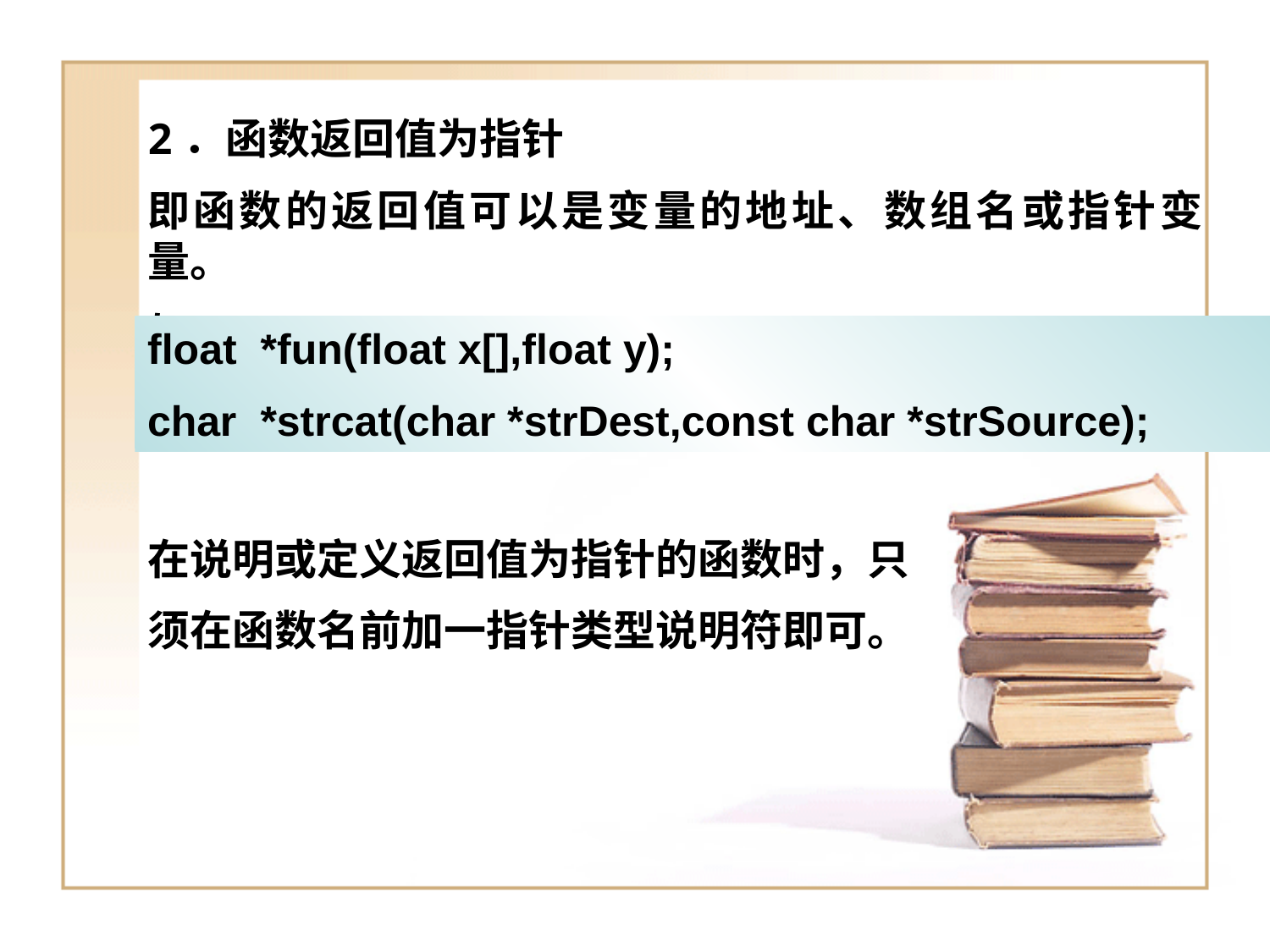

2．函数返回值为指针
即函数的返回值可以是变量的地址、数组名或指针变量。
如：
float  *fun(float x[],float y);
char  *strcat(char *strDest,const char *strSource);
在说明或定义返回值为指针的函数时，只须在函数名前加一指针类型说明符即可。